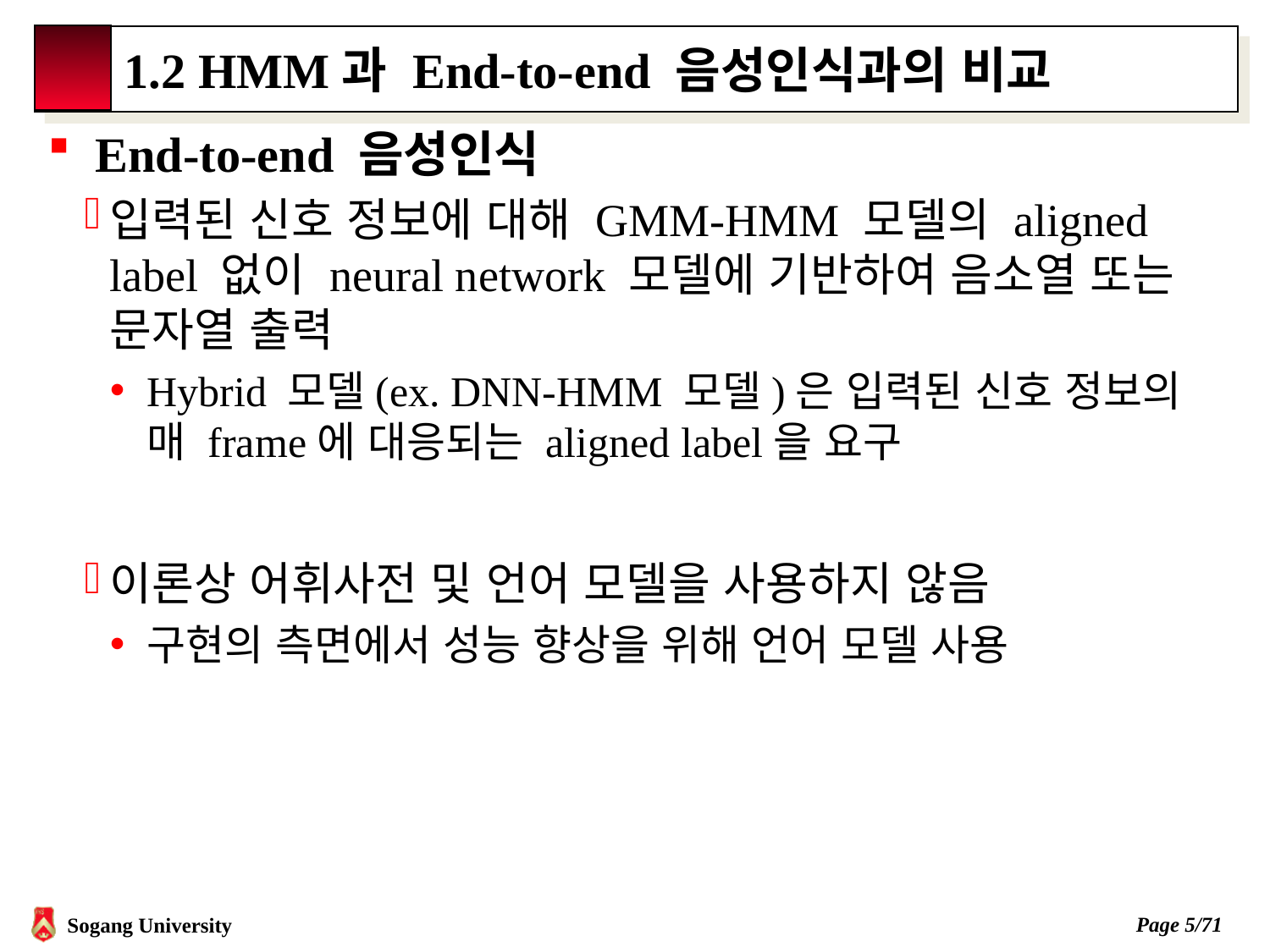

# 1.2 HMM과 End-to-end 음성인식과의 비교
End-to-end 음성인식
입력된 신호 정보에 대해 GMM-HMM 모델의 aligned label 없이 neural network 모델에 기반하여 음소열 또는 문자열 출력
Hybrid 모델(ex. DNN-HMM 모델)은 입력된 신호 정보의 매 frame에 대응되는 aligned label을 요구

이론상 어휘사전 및 언어 모델을 사용하지 않음
구현의 측면에서 성능 향상을 위해 언어 모델 사용

Page 5/71